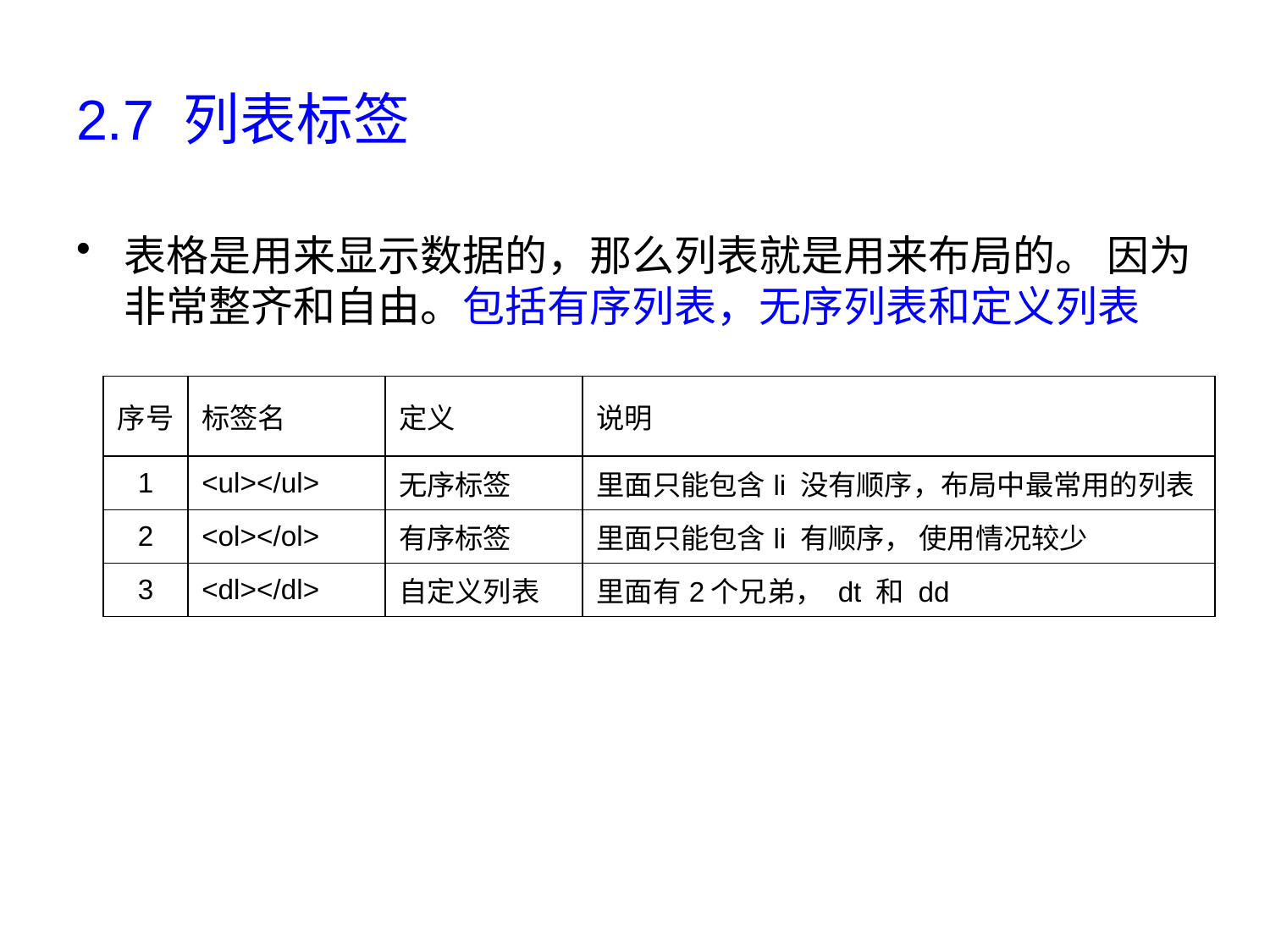

# 2.7 列表标签
表格是用来显示数据的，那么列表就是用来布局的。 因为非常整齐和自由。包括有序列表，无序列表和定义列表

| 序号 | 标签名 | 定义 | 说明 |
| --- | --- | --- | --- |
| 1 | <ul></ul> | 无序标签 | 里面只能包含li 没有顺序，布局中最常用的列表 |
| 2 | <ol></ol> | 有序标签 | 里面只能包含li 有顺序， 使用情况较少 |
| 3 | <dl></dl> | 自定义列表 | 里面有2个兄弟， dt 和 dd |